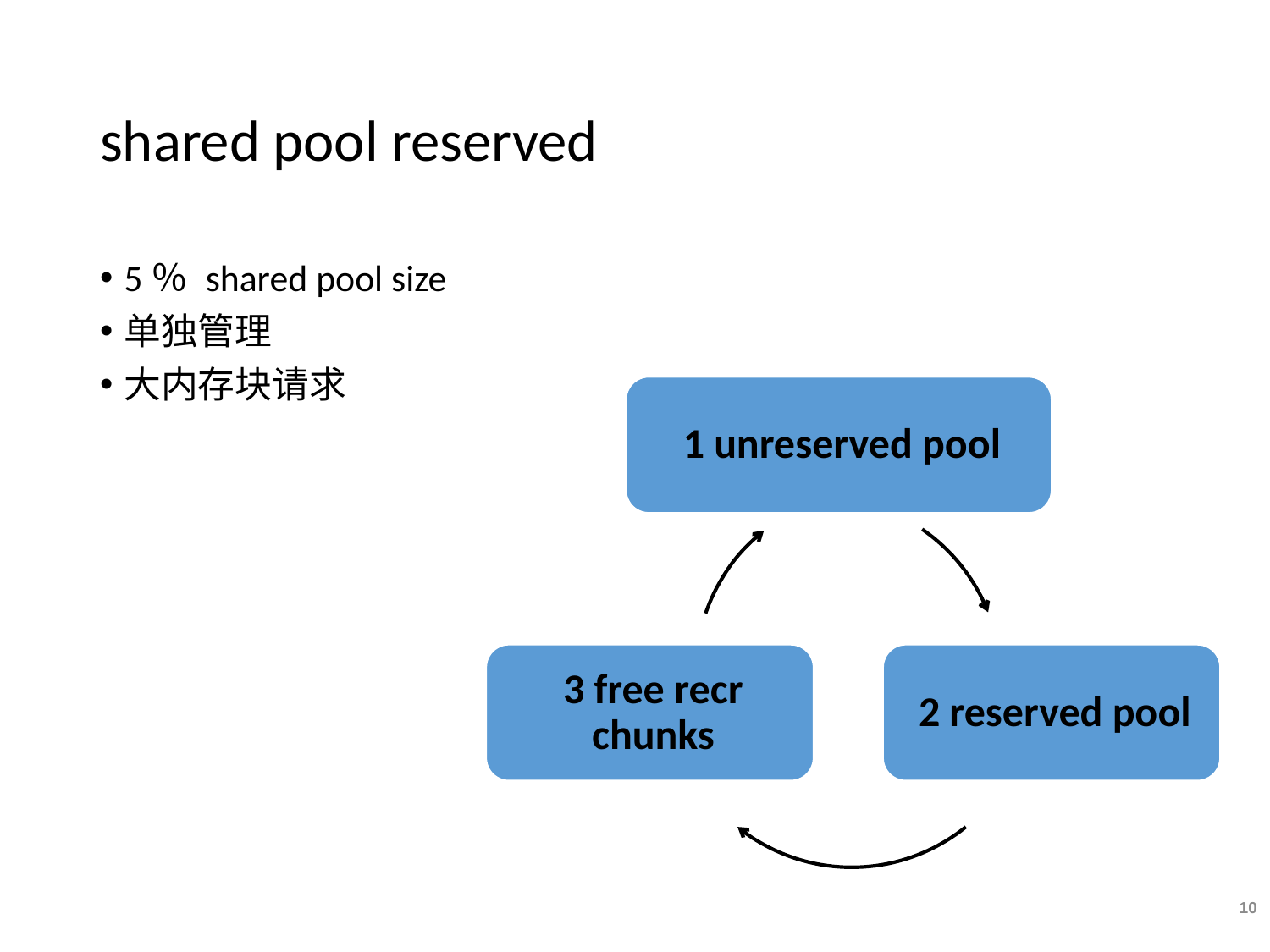

# shared pool reserved
5％ shared pool size
单独管理
大内存块请求
1 unreserved pool
2 reserved pool
3 free recr chunks

10